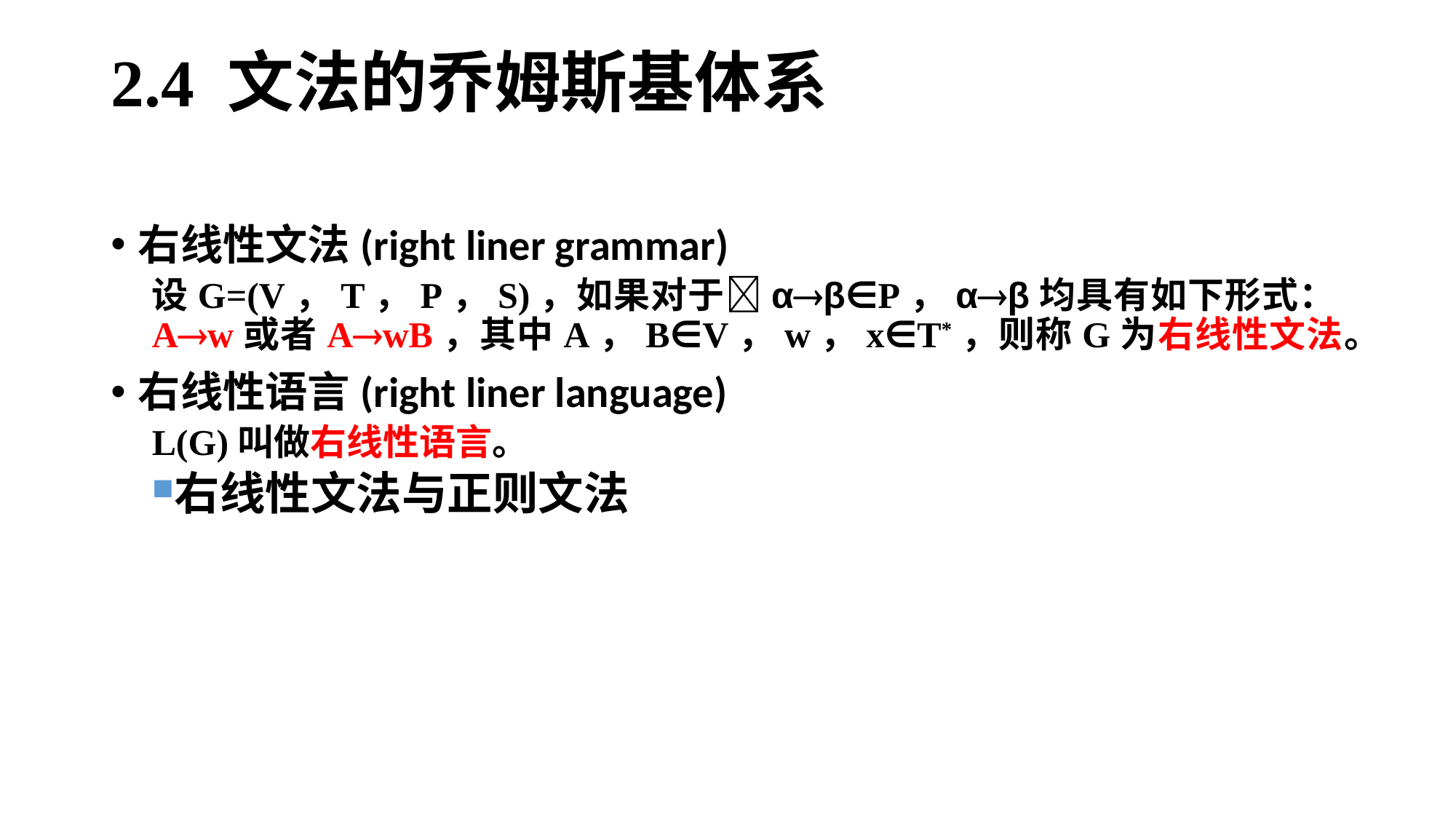

# 2.4 文法的乔姆斯基体系
右线性文法(right liner grammar)
设G=(V，T，P，S)，如果对于∀α→β∈P，α→β均具有如下形式：A→w或者A→wB，其中A，B∈V，w，x∈T*，则称G为右线性文法。
右线性语言(right liner language)
L(G)叫做右线性语言。
右线性文法与正则文法

25